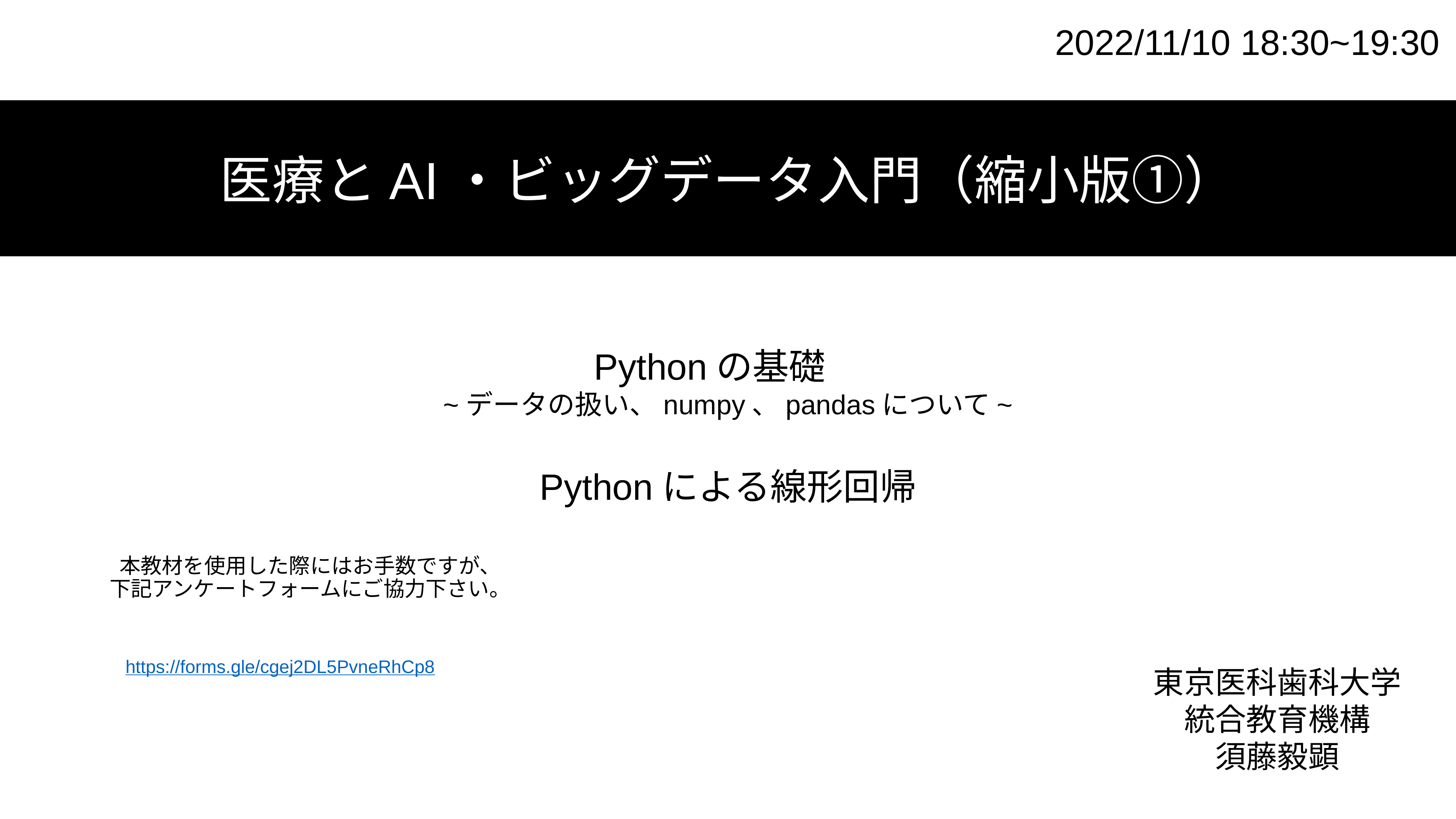

2022/11/10 18:30~19:30

医療とAI・ビッグデータ入門（縮小版①）
Pythonの基礎
~データの扱い、numpy、pandasについて~

Pythonによる線形回帰
本教材を使用した際にはお手数ですが、
下記アンケートフォームにご協力下さい。
https://forms.gle/cgej2DL5PvneRhCp8
東京医科歯科大学
統合教育機構
須藤毅顕